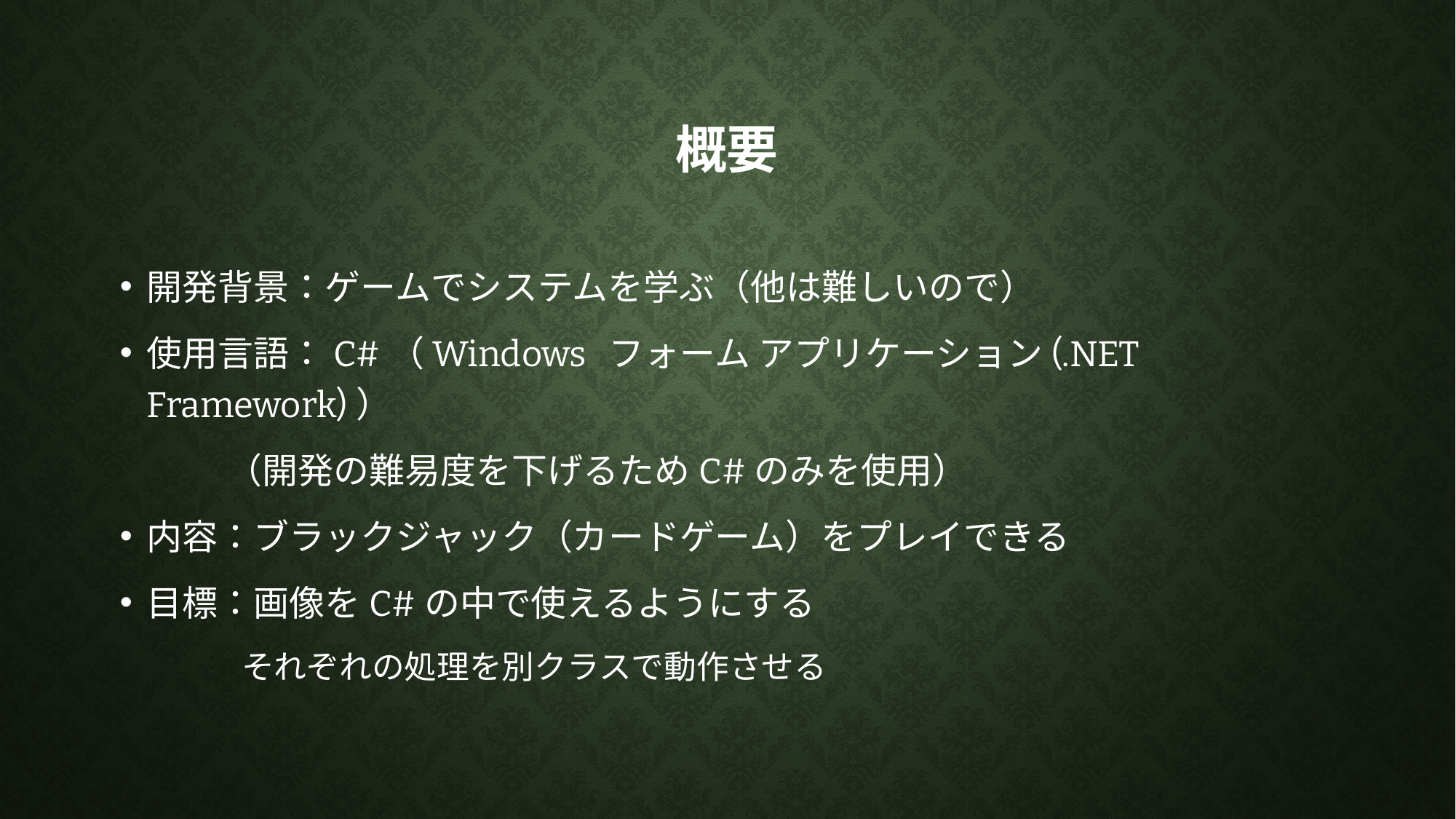

# 概要
開発背景：ゲームでシステムを学ぶ（他は難しいので）
使用言語：C#（Windows  フォーム アプリケーション(.NET Framework)）
		（開発の難易度を下げるためC#のみを使用）
内容：ブラックジャック（カードゲーム）をプレイできる
目標：画像をC#の中で使えるようにする
	 それぞれの処理を別クラスで動作させる